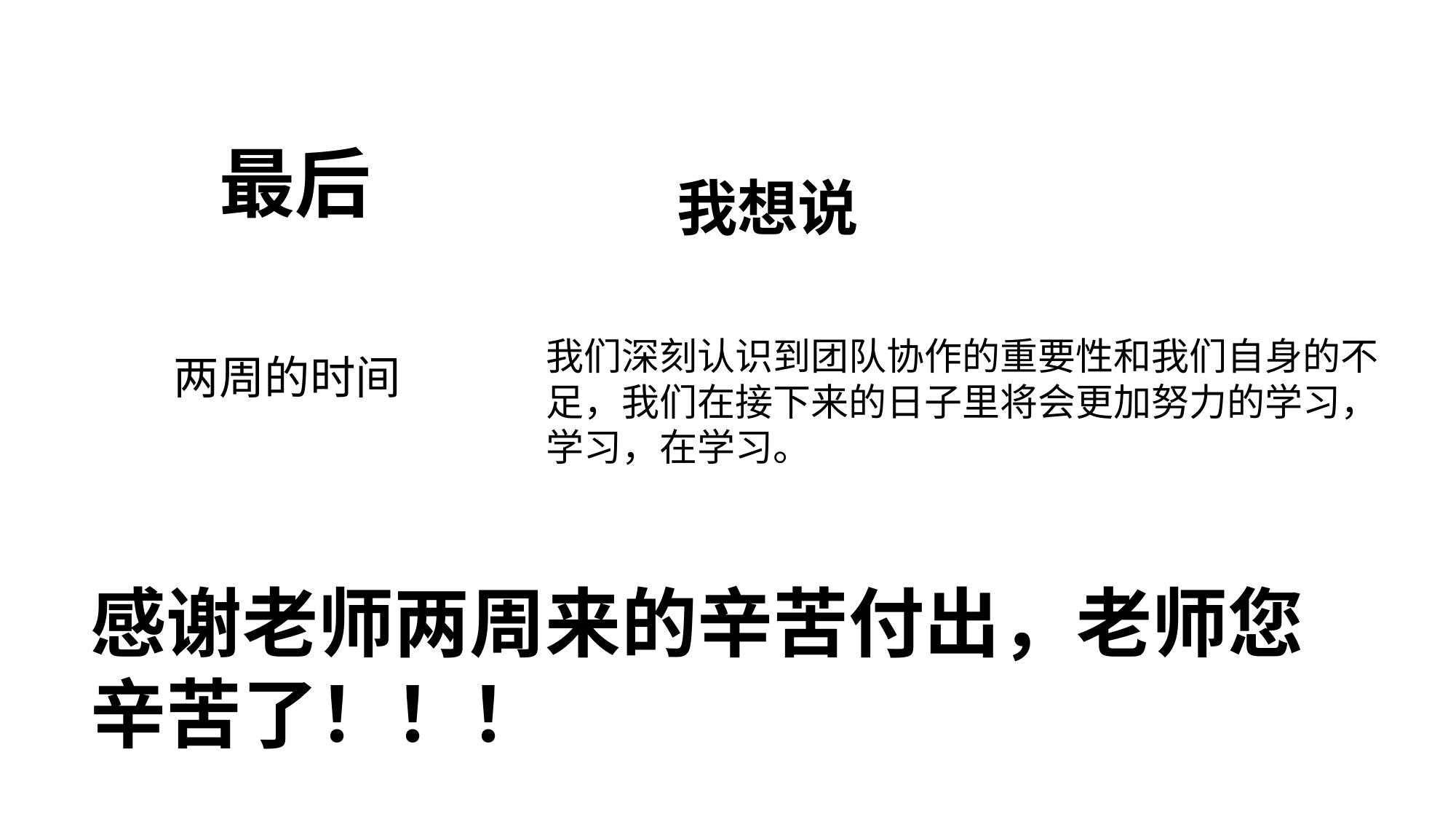

最后
我想说
我们深刻认识到团队协作的重要性和我们自身的不足，我们在接下来的日子里将会更加努力的学习，学习，在学习。
两周的时间
感谢老师两周来的辛苦付出，老师您辛苦了！！！